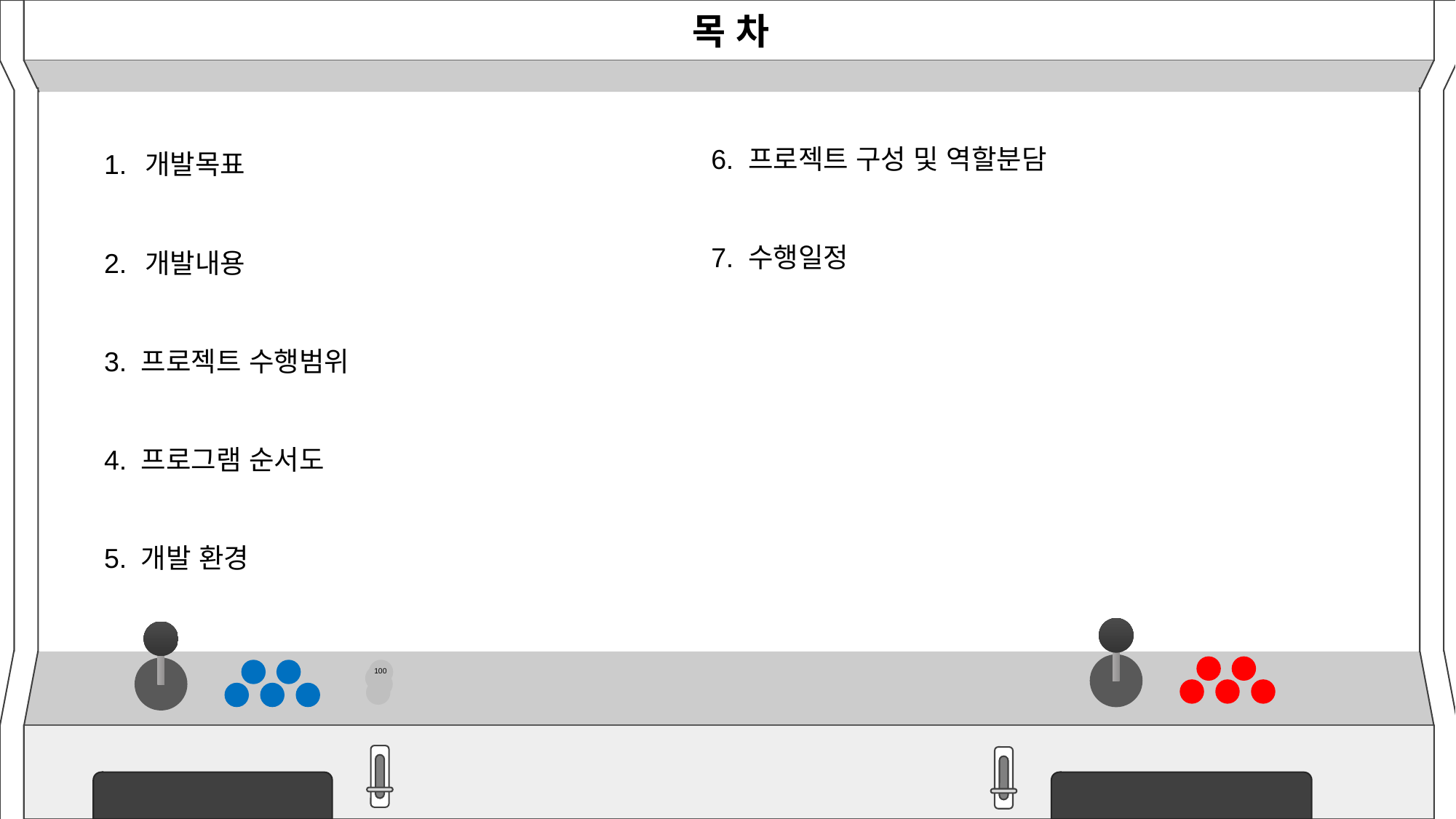

목 차

100

6. 프로젝트 구성 및 역할분담

7. 수행일정

개발목표

개발내용

3. 프로젝트 수행범위

4. 프로그램 순서도

5. 개발 환경